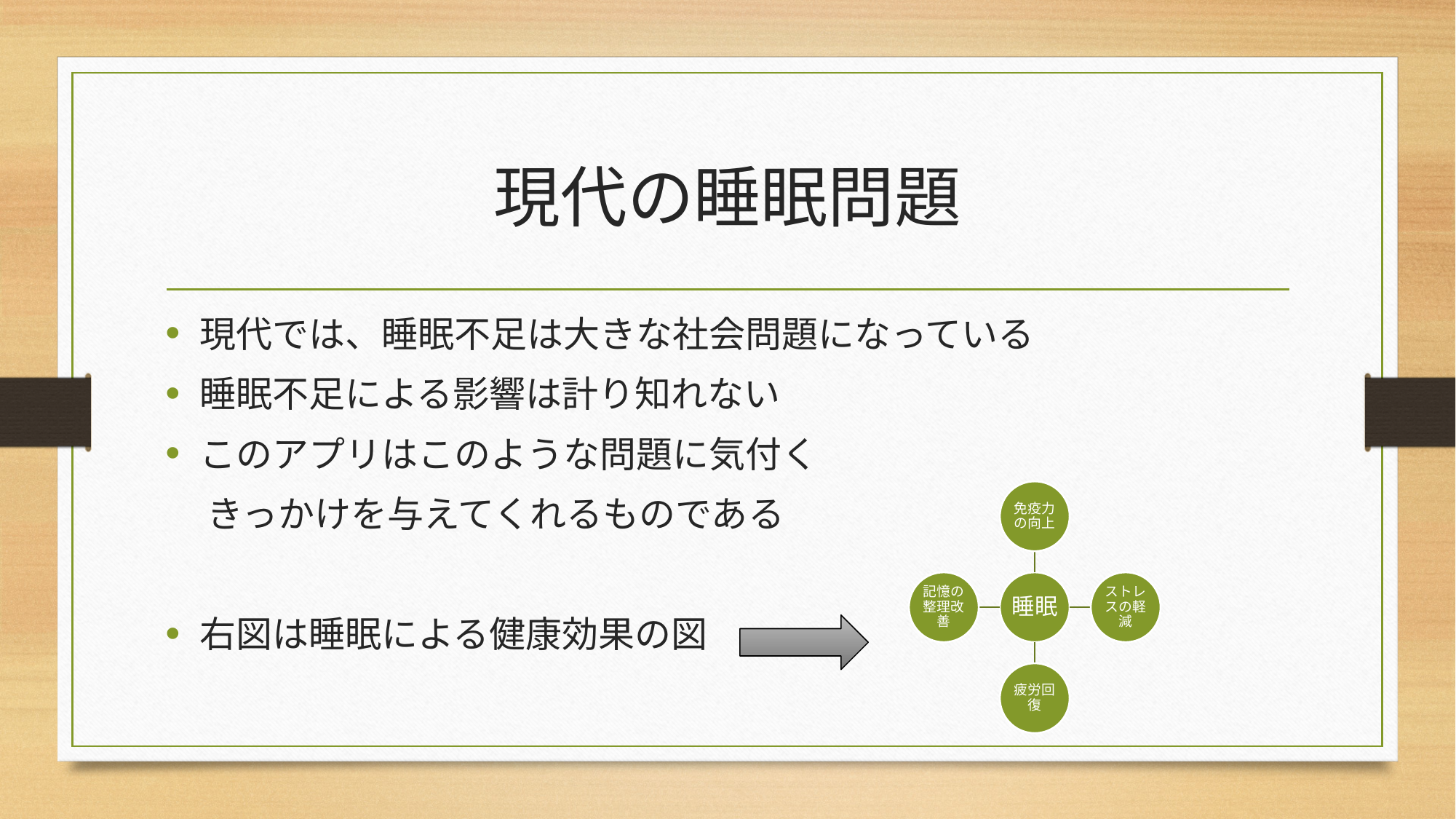

# 現代の睡眠問題
現代では、睡眠不足は大きな社会問題になっている
睡眠不足による影響は計り知れない
このアプリはこのような問題に気付く
    きっかけを与えてくれるものである

右図は睡眠による健康効果の図
睡眠

免疫力の向上

ストレスの軽減

疲労回復

記憶の整理改善